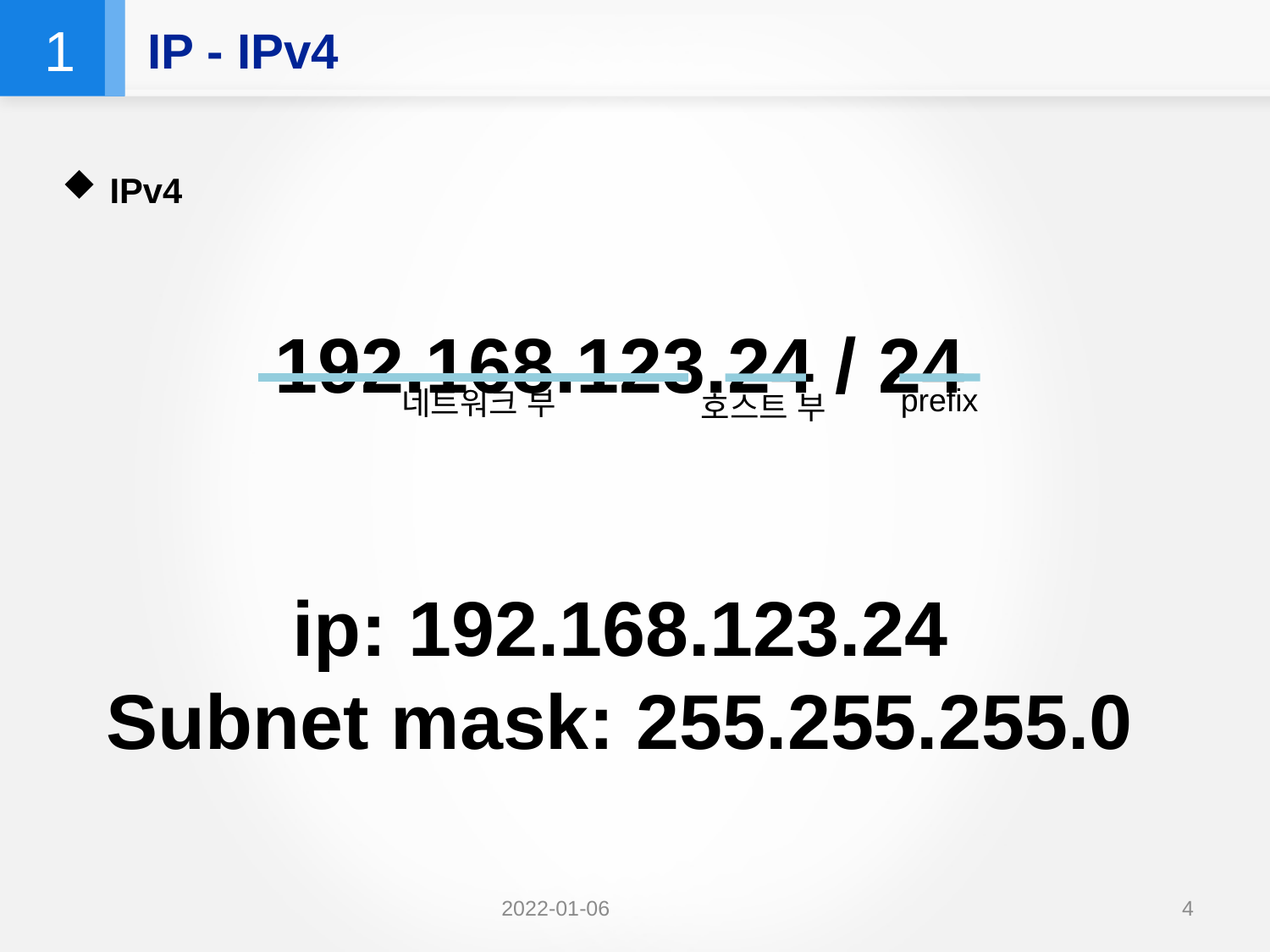

1
IP - IPv4
IPv4
192.168.123.24 / 24

prefix
네트워크 부
호스트 부

ip: 192.168.123.24
Subnet mask: 255.255.255.0
2022-01-06
4